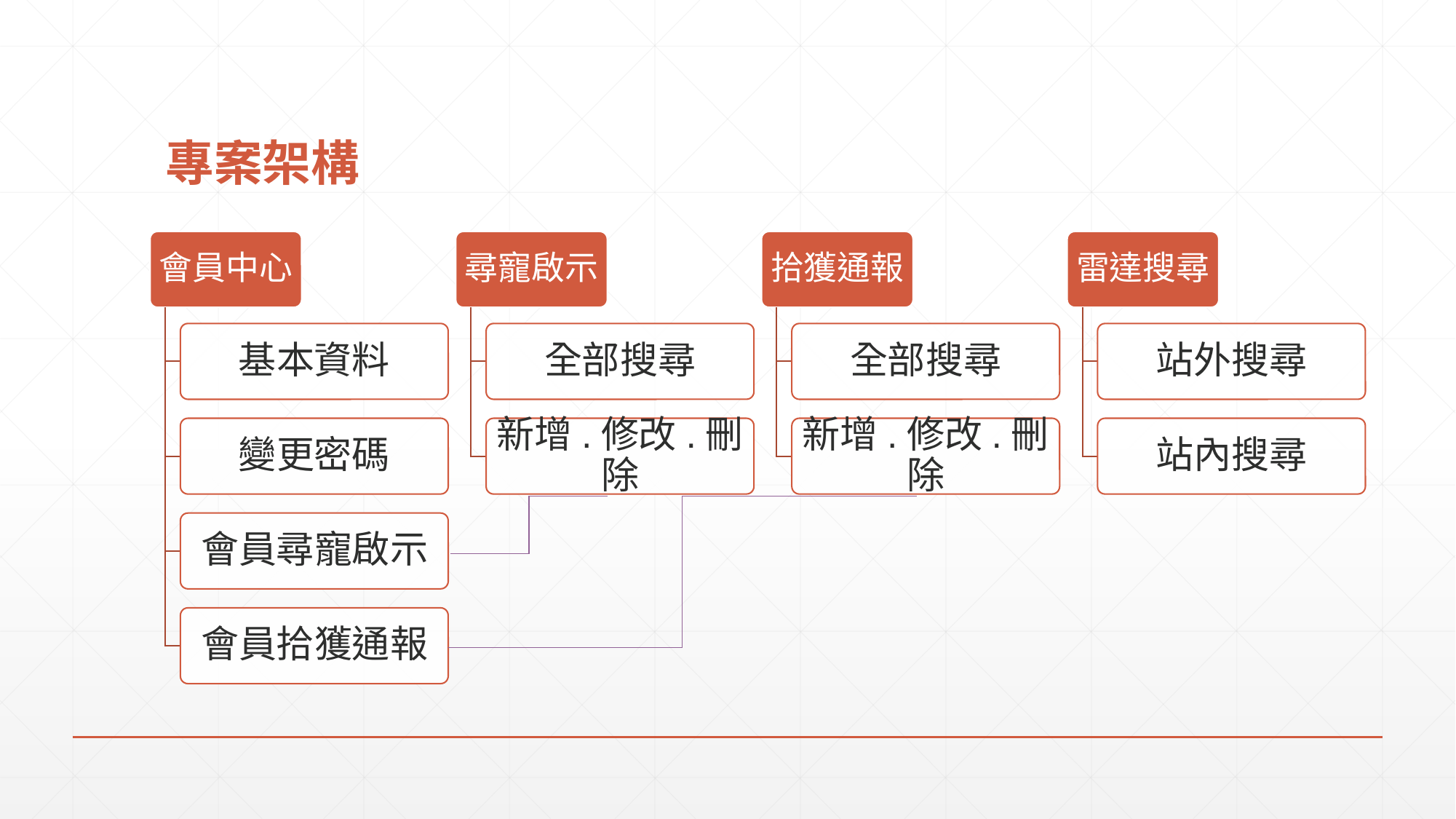

# 專案架構
會員中心
基本資料
變更密碼
會員尋寵啟示
會員拾獲通報
尋寵啟示
全部搜尋
新增.修改.刪除
拾獲通報
全部搜尋
新增.修改.刪除
雷達搜尋
站外搜尋
站內搜尋